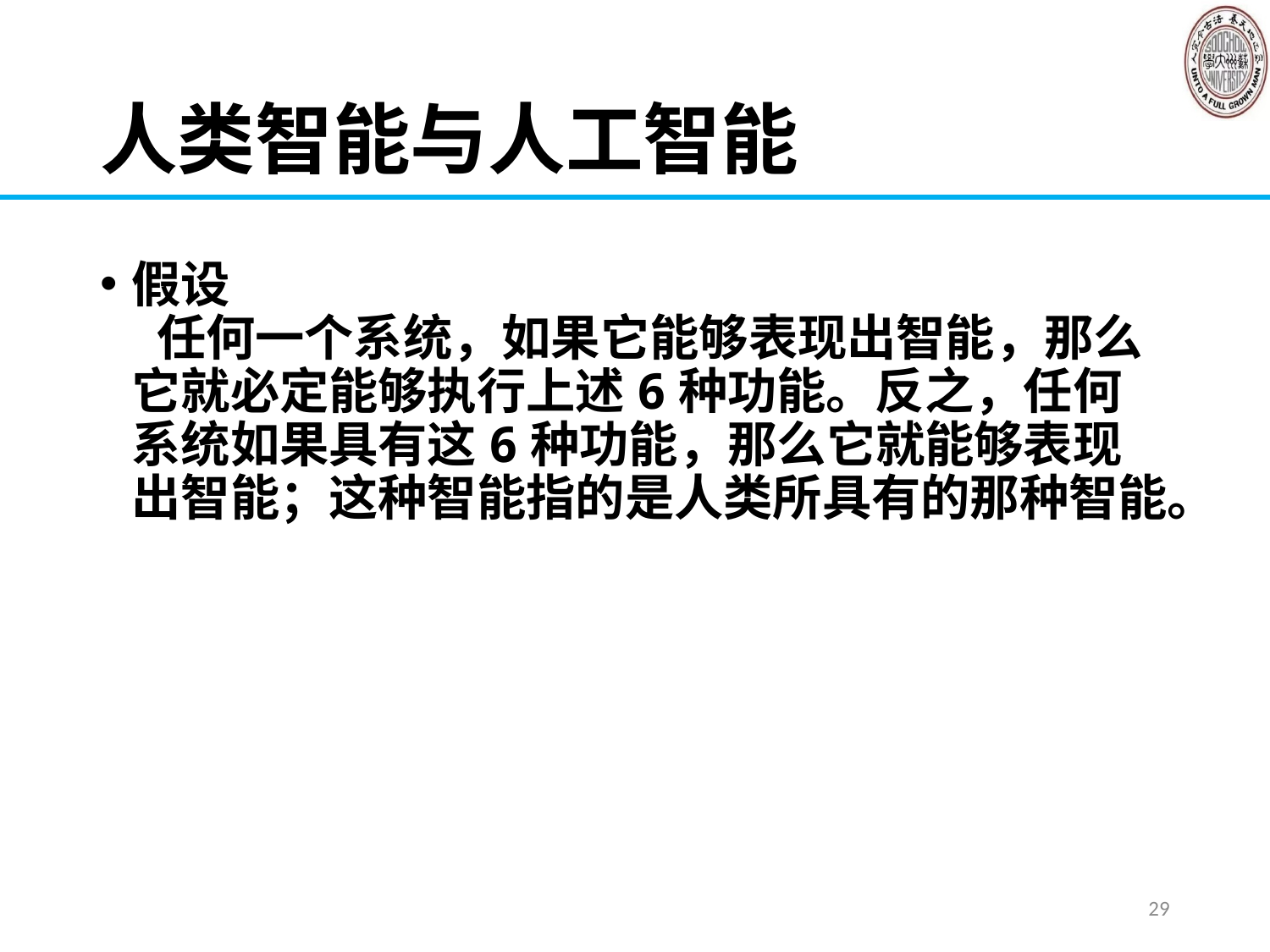

# 人类智能与人工智能
假设
    任何一个系统，如果它能够表现出智能，那么它就必定能够执行上述6种功能。反之，任何系统如果具有这6种功能，那么它就能够表现出智能；这种智能指的是人类所具有的那种智能。

29